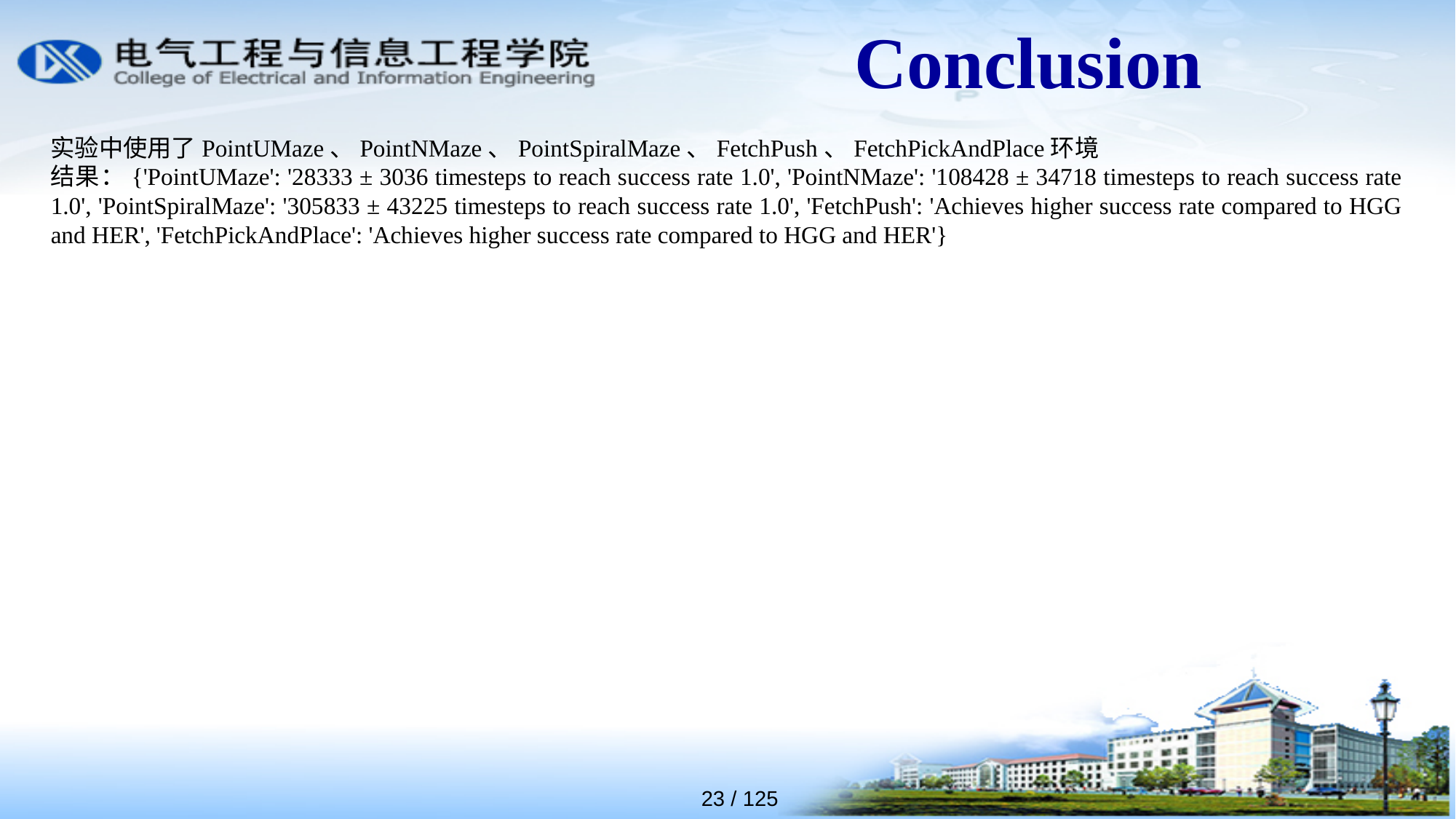

Conclusion
实验中使用了PointUMaze、PointNMaze、PointSpiralMaze、FetchPush、FetchPickAndPlace环境
结果：{'PointUMaze': '28333 ± 3036 timesteps to reach success rate 1.0', 'PointNMaze': '108428 ± 34718 timesteps to reach success rate 1.0', 'PointSpiralMaze': '305833 ± 43225 timesteps to reach success rate 1.0', 'FetchPush': 'Achieves higher success rate compared to HGG and HER', 'FetchPickAndPlace': 'Achieves higher success rate compared to HGG and HER'}
23 / 125